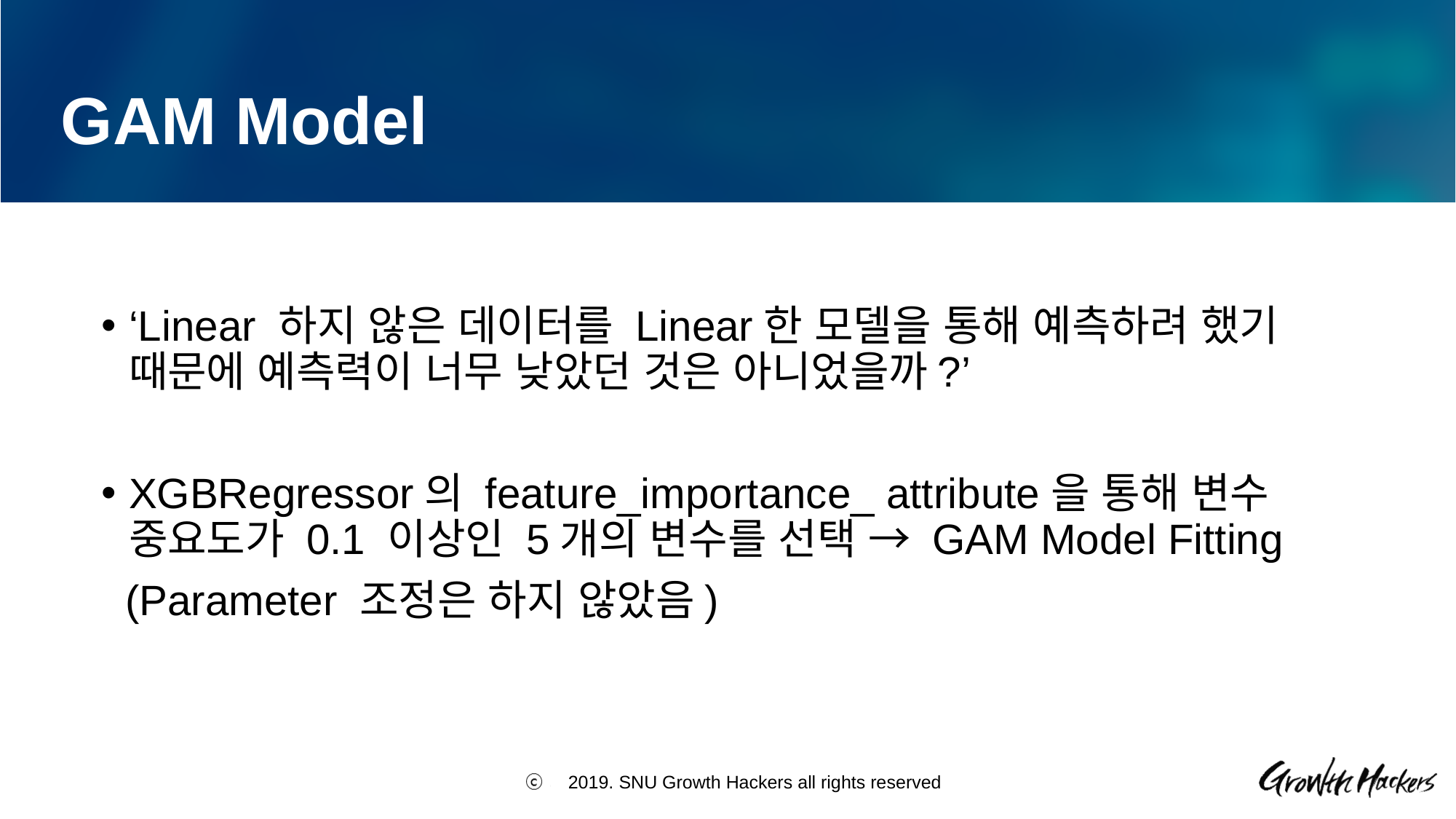

# GAM Model
‘Linear 하지 않은 데이터를 Linear한 모델을 통해 예측하려 했기 때문에 예측력이 너무 낮았던 것은 아니었을까?’

XGBRegressor의 feature_importance_ attribute을 통해 변수 중요도가 0.1 이상인 5개의 변수를 선택 → GAM Model Fitting
  (Parameter 조정은 하지 않았음)